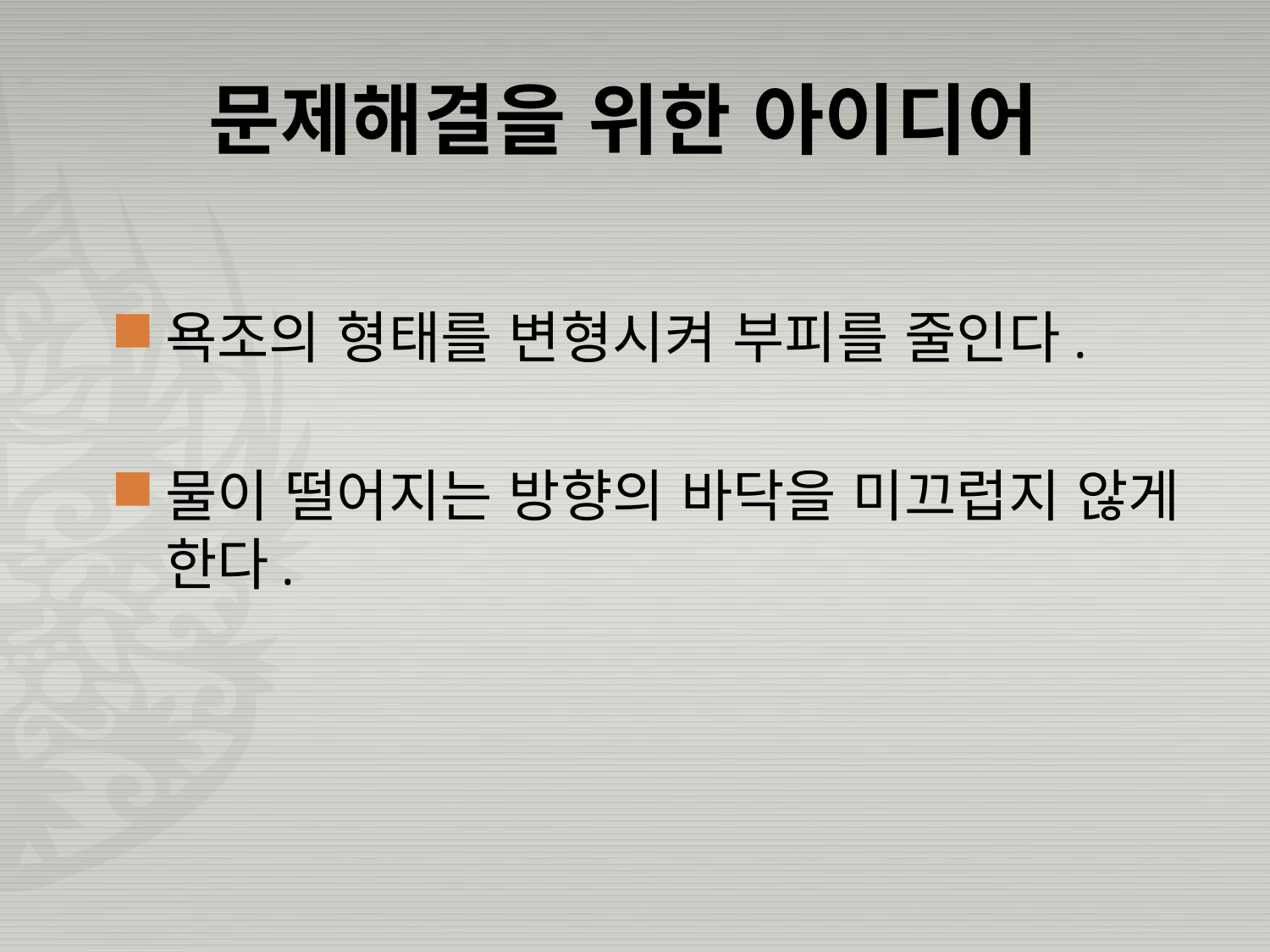

# 문제해결을 위한 아이디어
욕조의 형태를 변형시켜 부피를 줄인다.

물이 떨어지는 방향의 바닥을 미끄럽지 않게 한다.